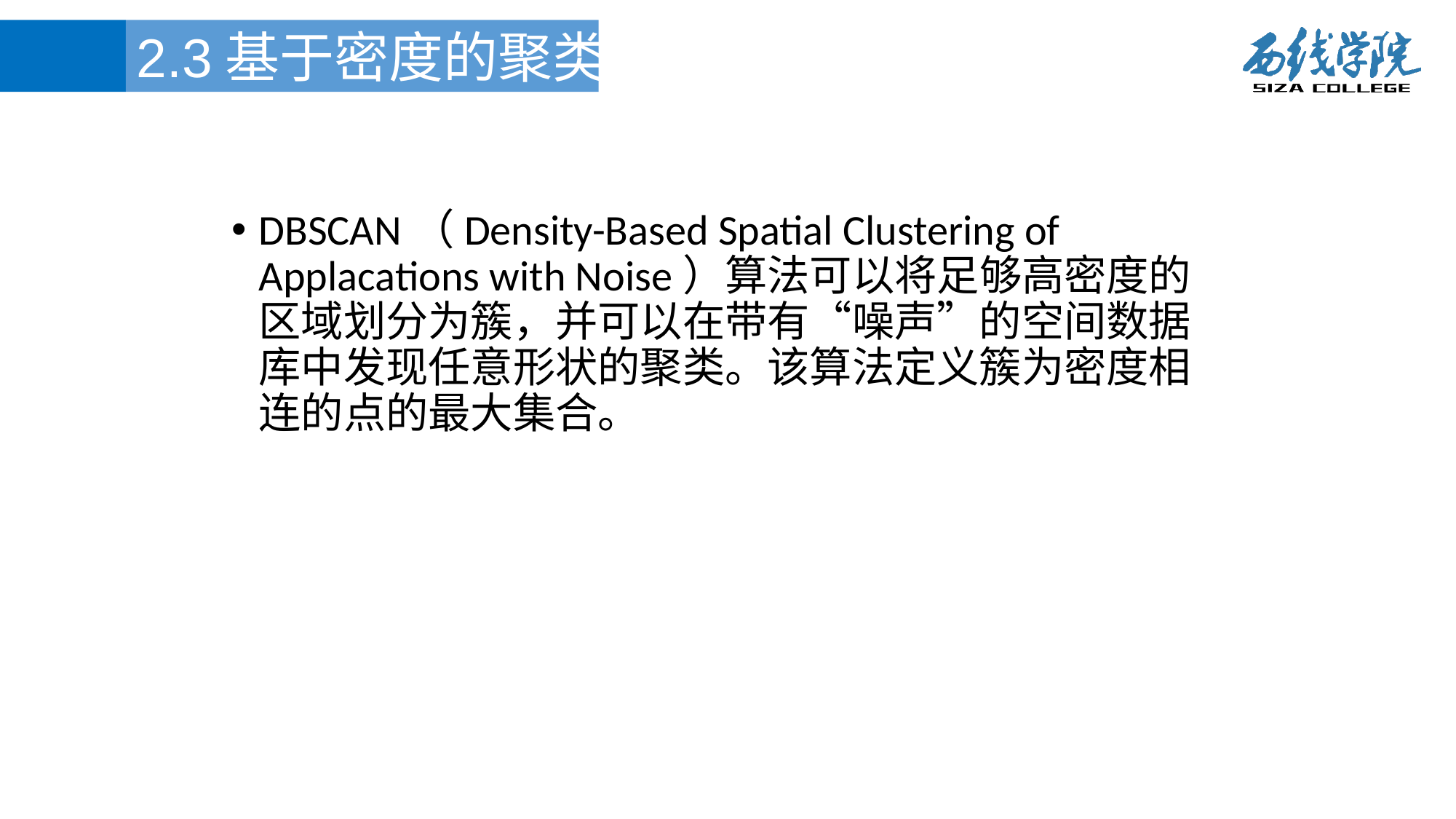

2.3基于密度的聚类方法
DBSCAN（Density-Based Spatial Clustering of Applacations with Noise）算法可以将足够高密度的区域划分为簇，并可以在带有“噪声”的空间数据库中发现任意形状的聚类。该算法定义簇为密度相连的点的最大集合。